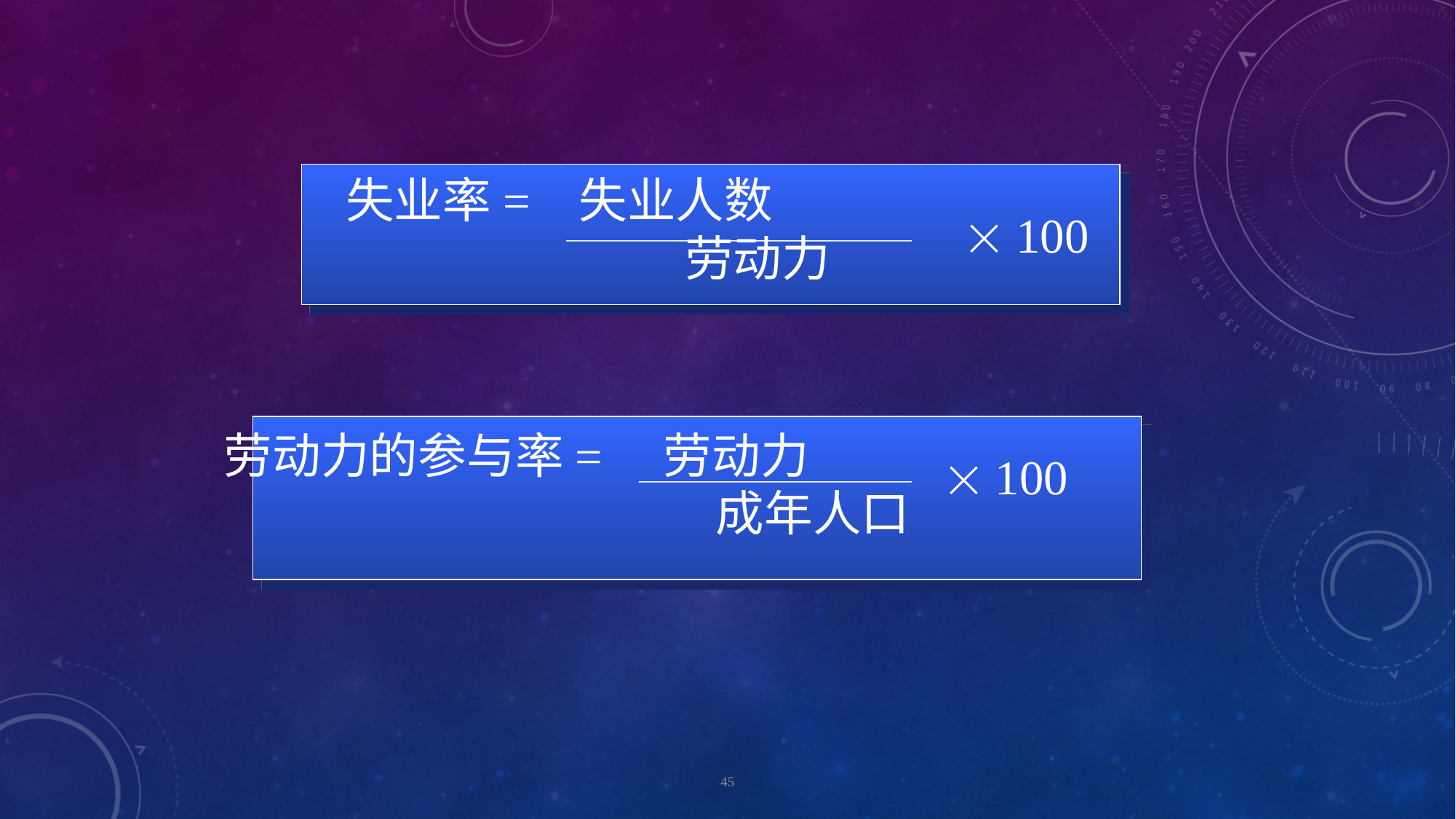

失业率=   失业人数
		          劳动力
× 100

劳动力的参与率=    劳动力
		      	              成年人口
× 100

45